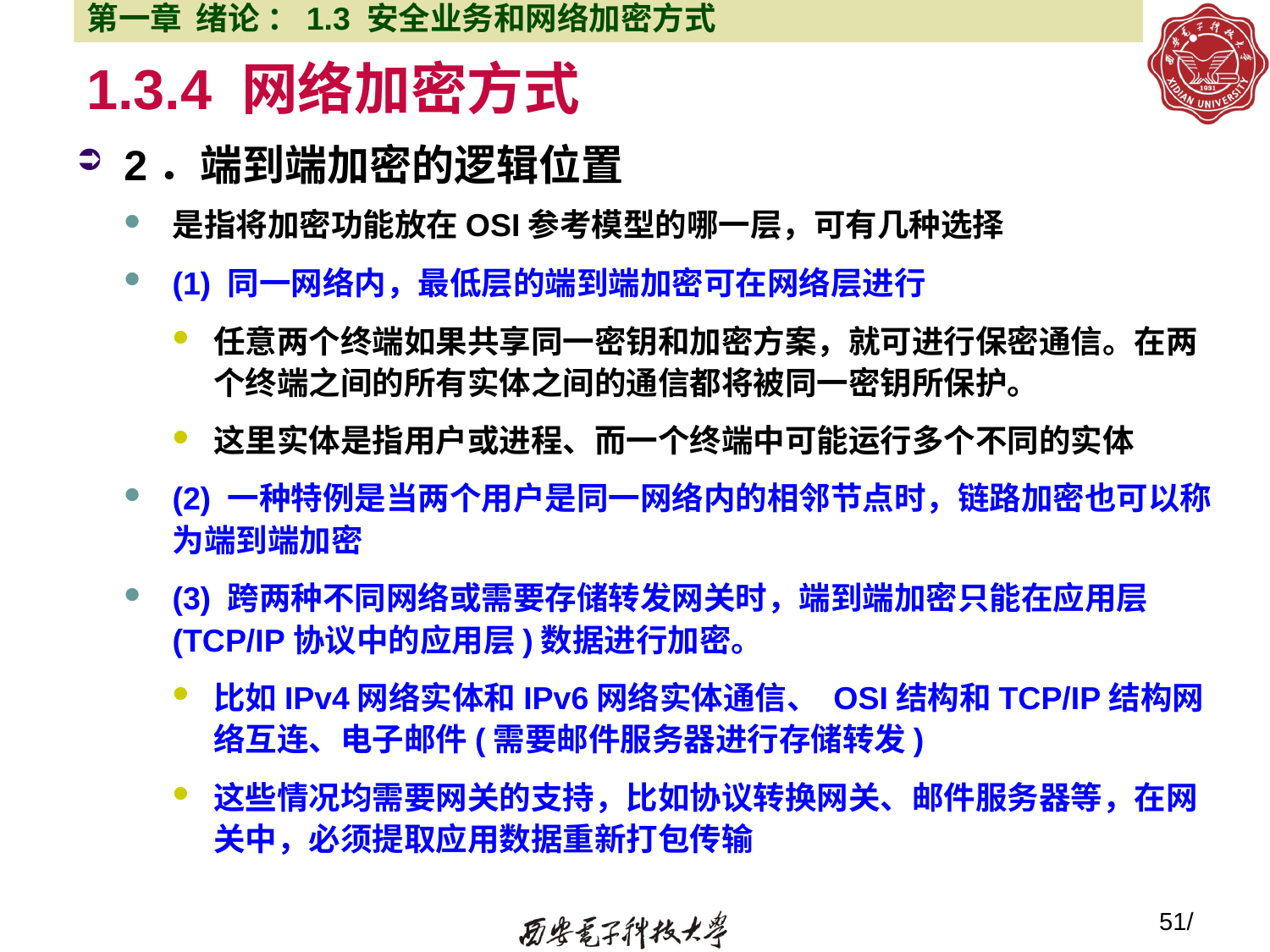

第一章  绪论 ：1.3 安全业务和网络加密方式
# 1.3.4 网络加密方式
2．端到端加密的逻辑位置
是指将加密功能放在OSI参考模型的哪一层，可有几种选择
(1) 同一网络内，最低层的端到端加密可在网络层进行
任意两个终端如果共享同一密钥和加密方案，就可进行保密通信。在两个终端之间的所有实体之间的通信都将被同一密钥所保护。
这里实体是指用户或进程、而一个终端中可能运行多个不同的实体
(2) 一种特例是当两个用户是同一网络内的相邻节点时，链路加密也可以称为端到端加密
(3) 跨两种不同网络或需要存储转发网关时，端到端加密只能在应用层(TCP/IP协议中的应用层)数据进行加密。
比如IPv4网络实体和IPv6网络实体通信、 OSI结构和TCP/IP结构网络互连、电子邮件(需要邮件服务器进行存储转发)
这些情况均需要网关的支持，比如协议转换网关、邮件服务器等，在网关中，必须提取应用数据重新打包传输
51/